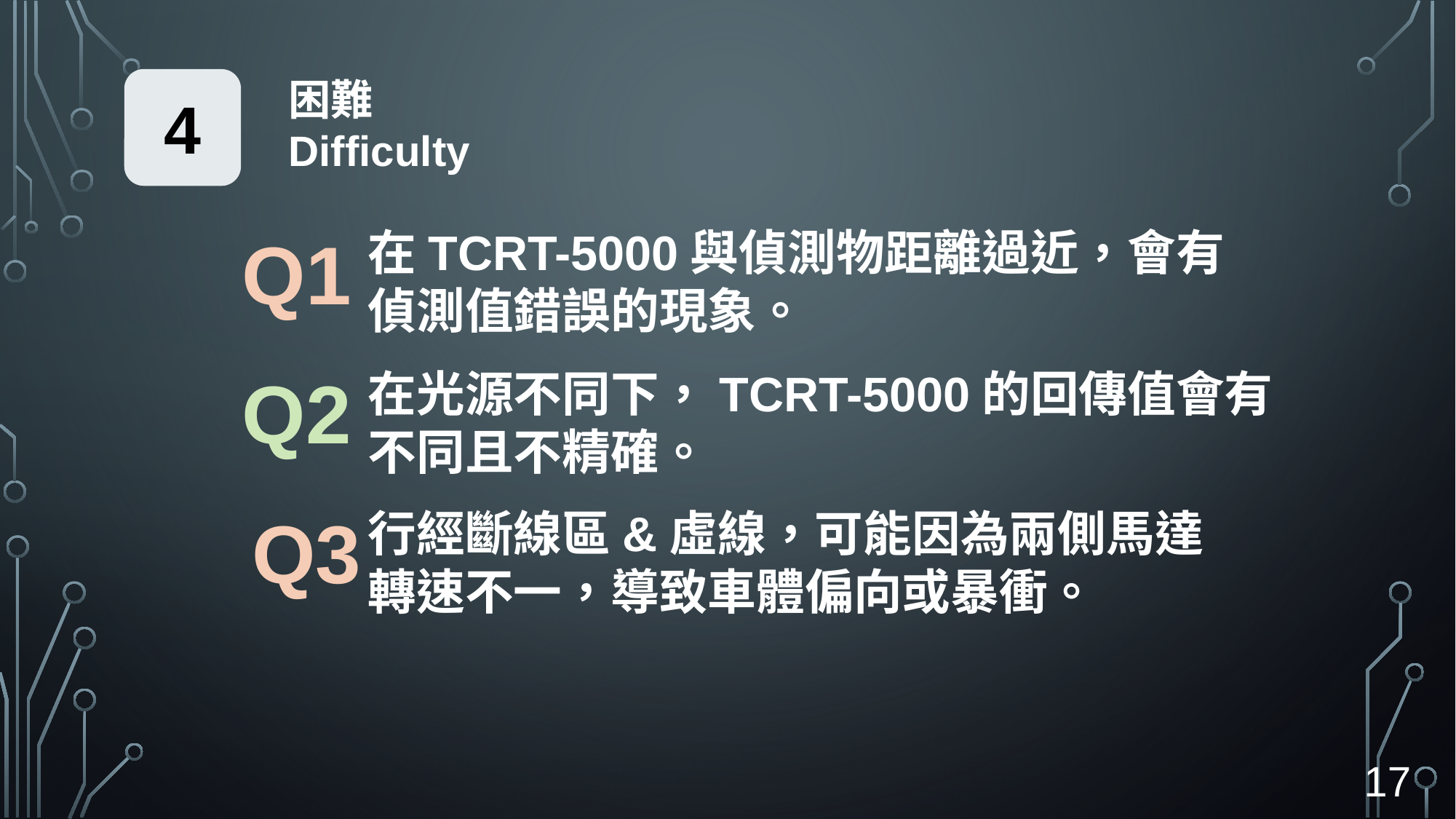

困難
Difficulty
4
在TCRT-5000與偵測物距離過近，會有偵測值錯誤的現象。
Q1

Q2
在光源不同下，TCRT-5000的回傳值會有不同且不精確。

Q3
行經斷線區&虛線，可能因為兩側馬達轉速不一，導致車體偏向或暴衝。

17